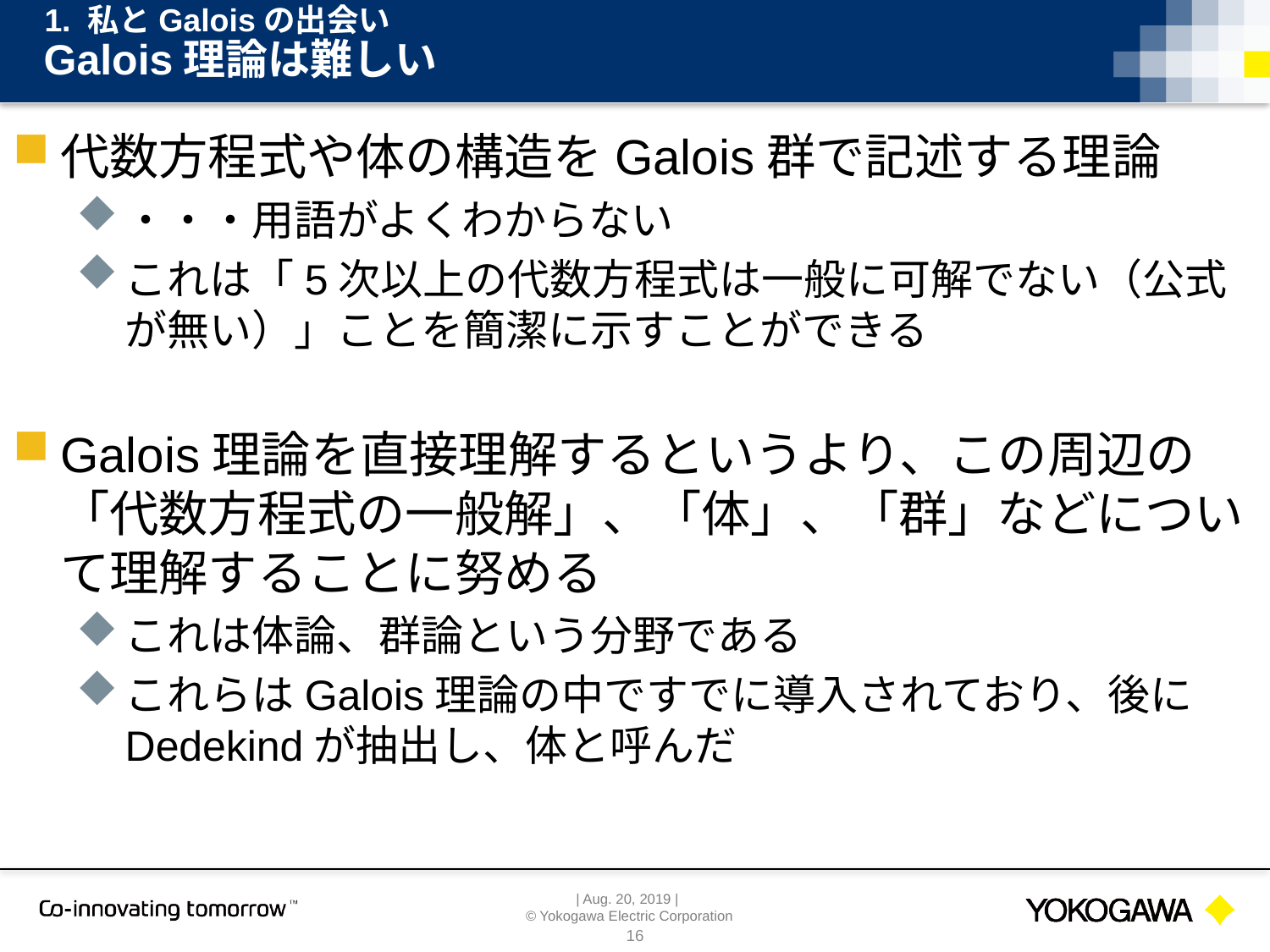

1. 私とGaloisの出会い
# Galois理論は難しい
代数方程式や体の構造をGalois群で記述する理論
・・・用語がよくわからない
これは「5次以上の代数方程式は一般に可解でない（公式が無い）」ことを簡潔に示すことができる

Galois理論を直接理解するというより、この周辺の「代数方程式の一般解」、「体」、「群」などについて理解することに努める
これは体論、群論という分野である
これらはGalois理論の中ですでに導入されており、後にDedekindが抽出し、体と呼んだ
16